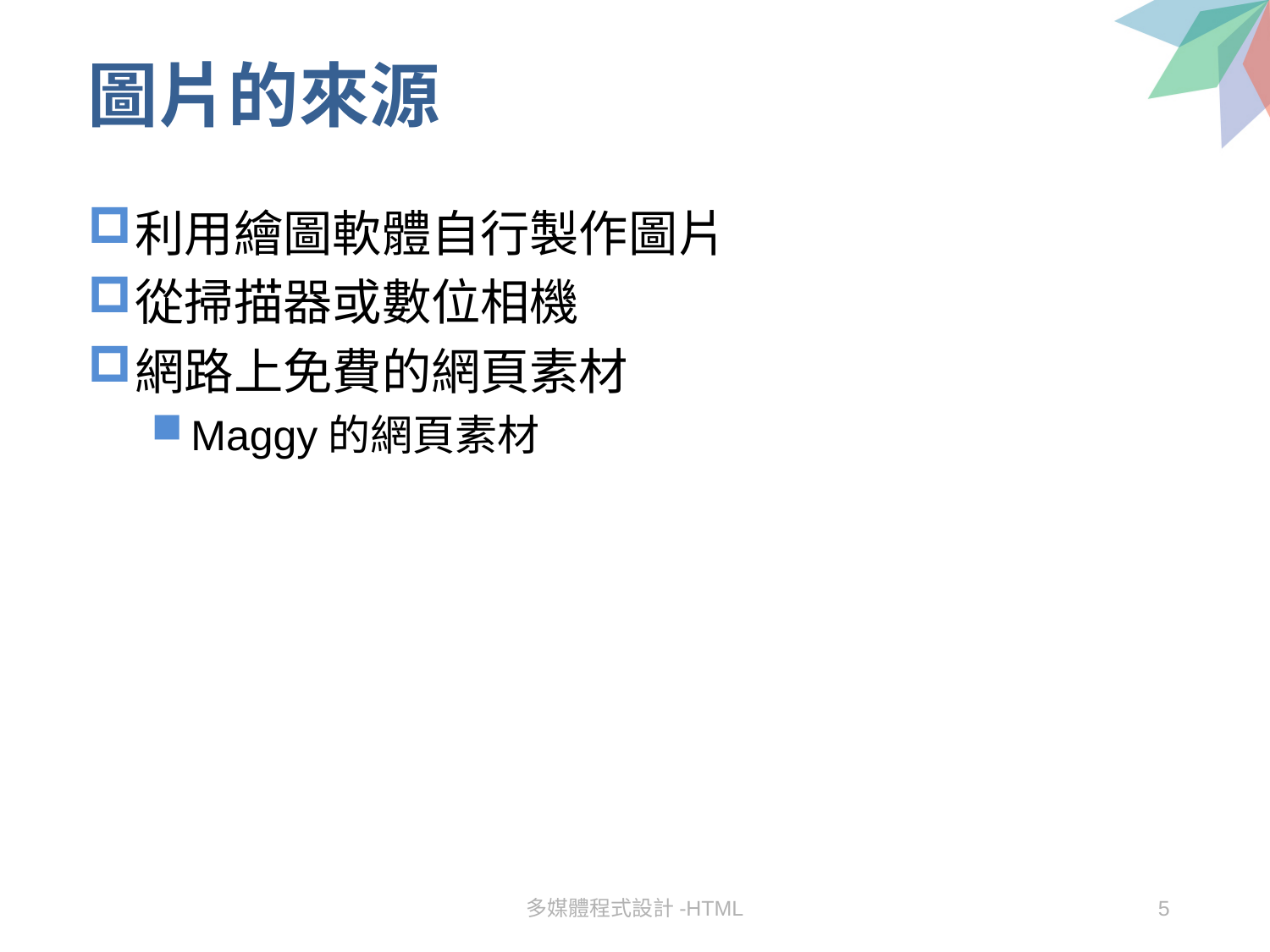

# 圖片的來源
利用繪圖軟體自行製作圖片
從掃描器或數位相機
網路上免費的網頁素材
Maggy的網頁素材

多媒體程式設計-HTML
5